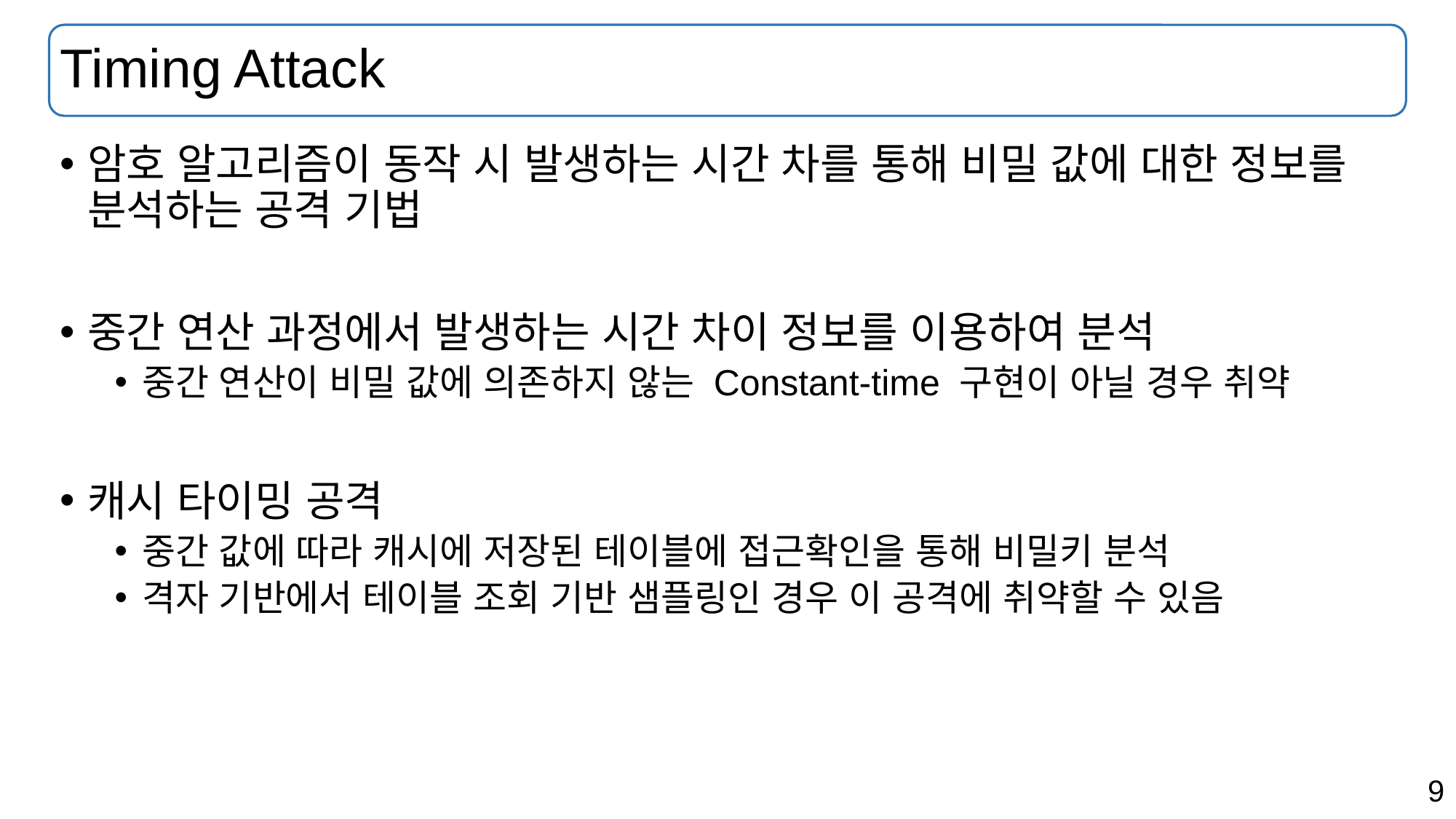

# Timing Attack
암호 알고리즘이 동작 시 발생하는 시간 차를 통해 비밀 값에 대한 정보를 분석하는 공격 기법

중간 연산 과정에서 발생하는 시간 차이 정보를 이용하여 분석
중간 연산이 비밀 값에 의존하지 않는 Constant-time 구현이 아닐 경우 취약

캐시 타이밍 공격
중간 값에 따라 캐시에 저장된 테이블에 접근확인을 통해 비밀키 분석
격자 기반에서 테이블 조회 기반 샘플링인 경우 이 공격에 취약할 수 있음